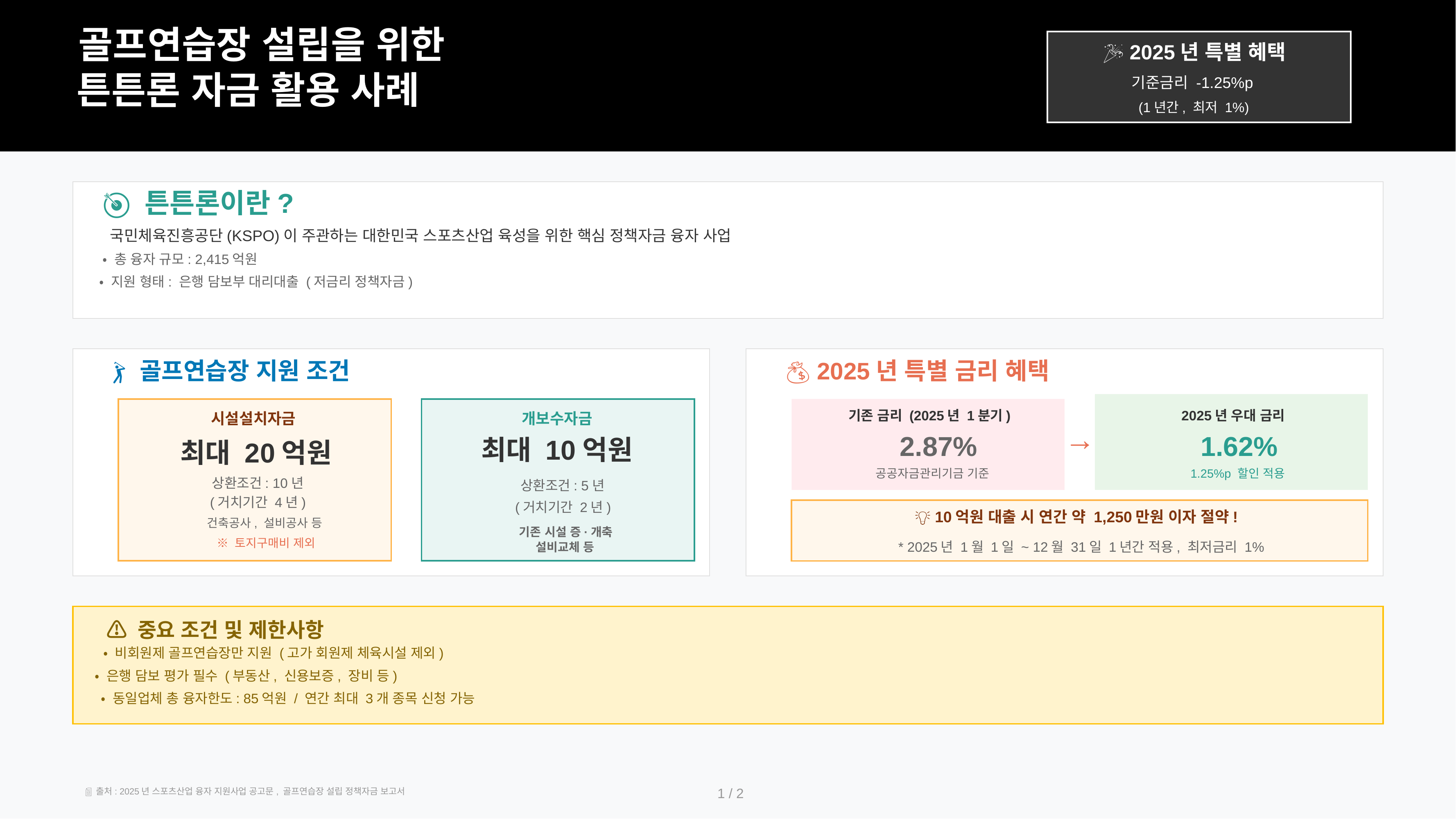

골프연습장 설립을 위한

🎉 2025년 특별 혜택
튼튼론 자금 활용 사례
기준금리 -1.25%p
(1년간, 최저 1%)

🎯 튼튼론이란?
국민체육진흥공단(KSPO)이 주관하는 대한민국 스포츠산업 육성을 위한 핵심 정책자금 융자 사업
• 총 융자 규모: 2,415억원
• 지원 형태: 은행 담보부 대리대출 (저금리 정책자금)

🏌️ 골프연습장 지원 조건
💰 2025년 특별 금리 혜택

기존 금리 (2025년 1분기)
2025년 우대 금리
시설설치자금
개보수자금
→
2.87%
1.62%
최대 10억원
최대 20억원
공공자금관리기금 기준
1.25%p 할인 적용
상환조건: 10년
상환조건: 5년
(거치기간 4년)
(거치기간 2년)

💡 10억원 대출 시 연간 약 1,250만원 이자 절약!
건축공사, 설비공사 등
기존 시설 증·개축
※ 토지구매비 제외
* 2025년 1월 1일 ~ 12월 31일 1년간 적용, 최저금리 1%
설비교체 등

⚠️ 중요 조건 및 제한사항
• 비회원제 골프연습장만 지원 (고가 회원제 체육시설 제외)
• 은행 담보 평가 필수 (부동산, 신용보증, 장비 등)
• 동일업체 총 융자한도: 85억원 / 연간 최대 3개 종목 신청 가능
1 / 2
📄 출처: 2025년 스포츠산업 융자 지원사업 공고문, 골프연습장 설립 정책자금 보고서